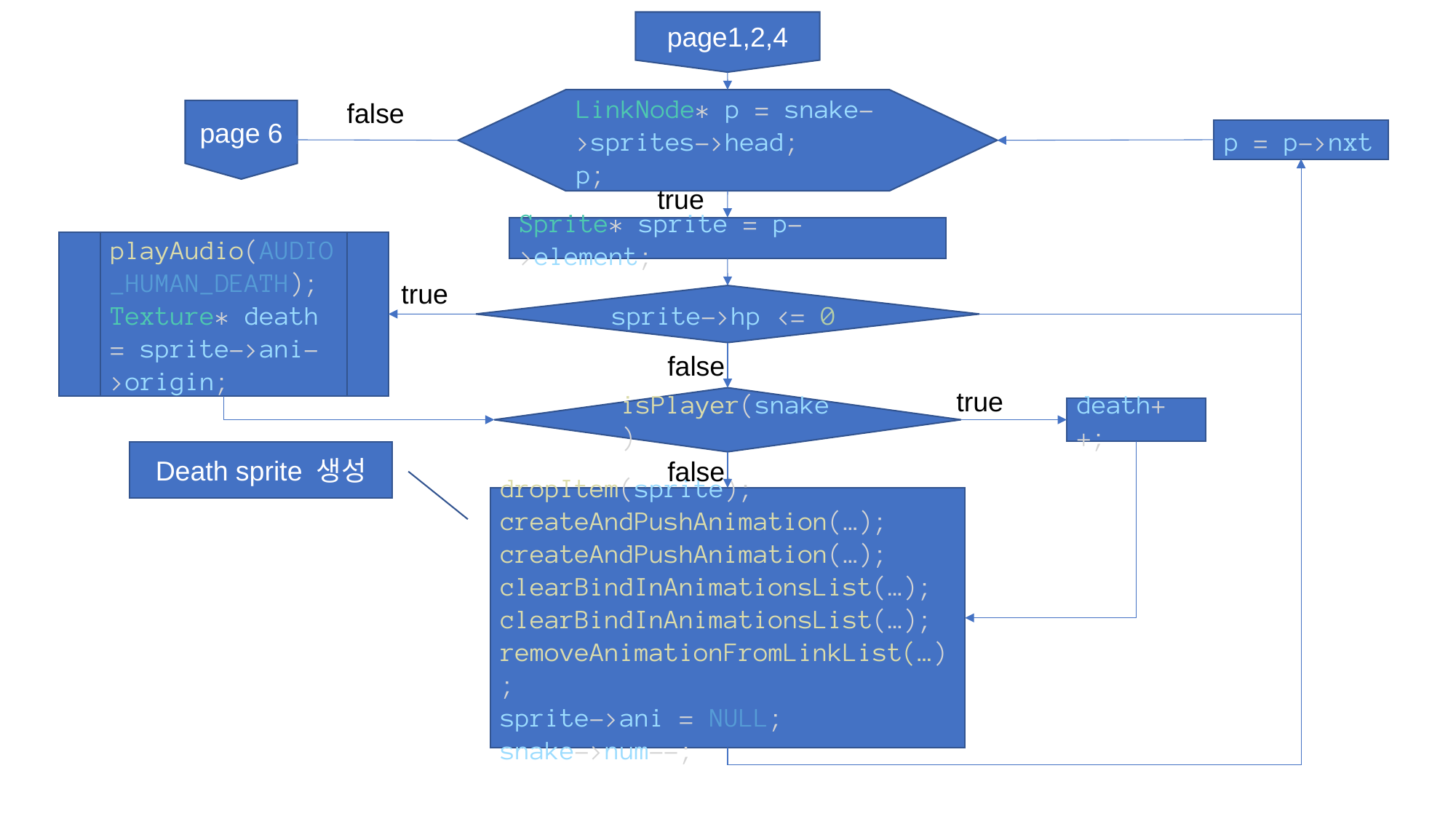

page1,2,4
LinkNode* p = snake->sprites->head;
p;
false
page 6
p = p->nxt
true
Sprite* sprite = p->element;
playAudio(AUDIO_HUMAN_DEATH);
Texture* death = sprite->ani->origin;
true
sprite->hp <= 0
false
true
isPlayer(snake)
death++;
Death sprite 생성
false
dropItem(sprite);
createAndPushAnimation(…);
createAndPushAnimation(…);
clearBindInAnimationsList(…);
clearBindInAnimationsList(…);
removeAnimationFromLinkList(…);
sprite->ani = NULL;
snake->num--;